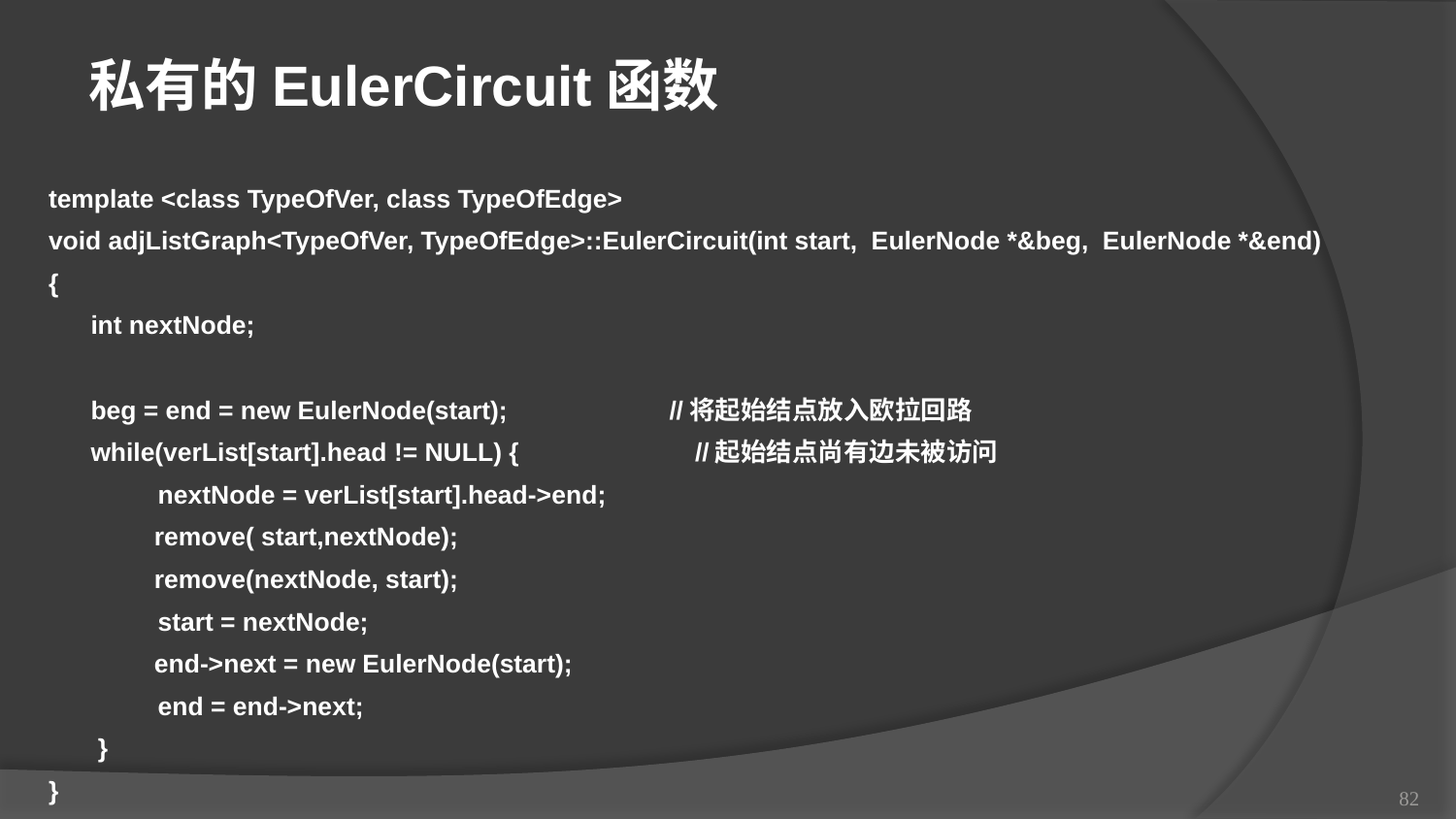

私有的EulerCircuit函数
template <class TypeOfVer, class TypeOfEdge>
void adjListGraph<TypeOfVer, TypeOfEdge>::EulerCircuit(int start,  EulerNode *&beg,  EulerNode *&end)
{
      int nextNode;

      beg = end = new EulerNode(start);                       //将起始结点放入欧拉回路
      while(verList[start].head != NULL) {                         //起始结点尚有边未被访问
	       nextNode = verList[start].head->end;
               remove( start,nextNode);
               remove(nextNode, start);
	       start = nextNode;
               end->next = new EulerNode(start);
	       end = end->next;
       }
}
82